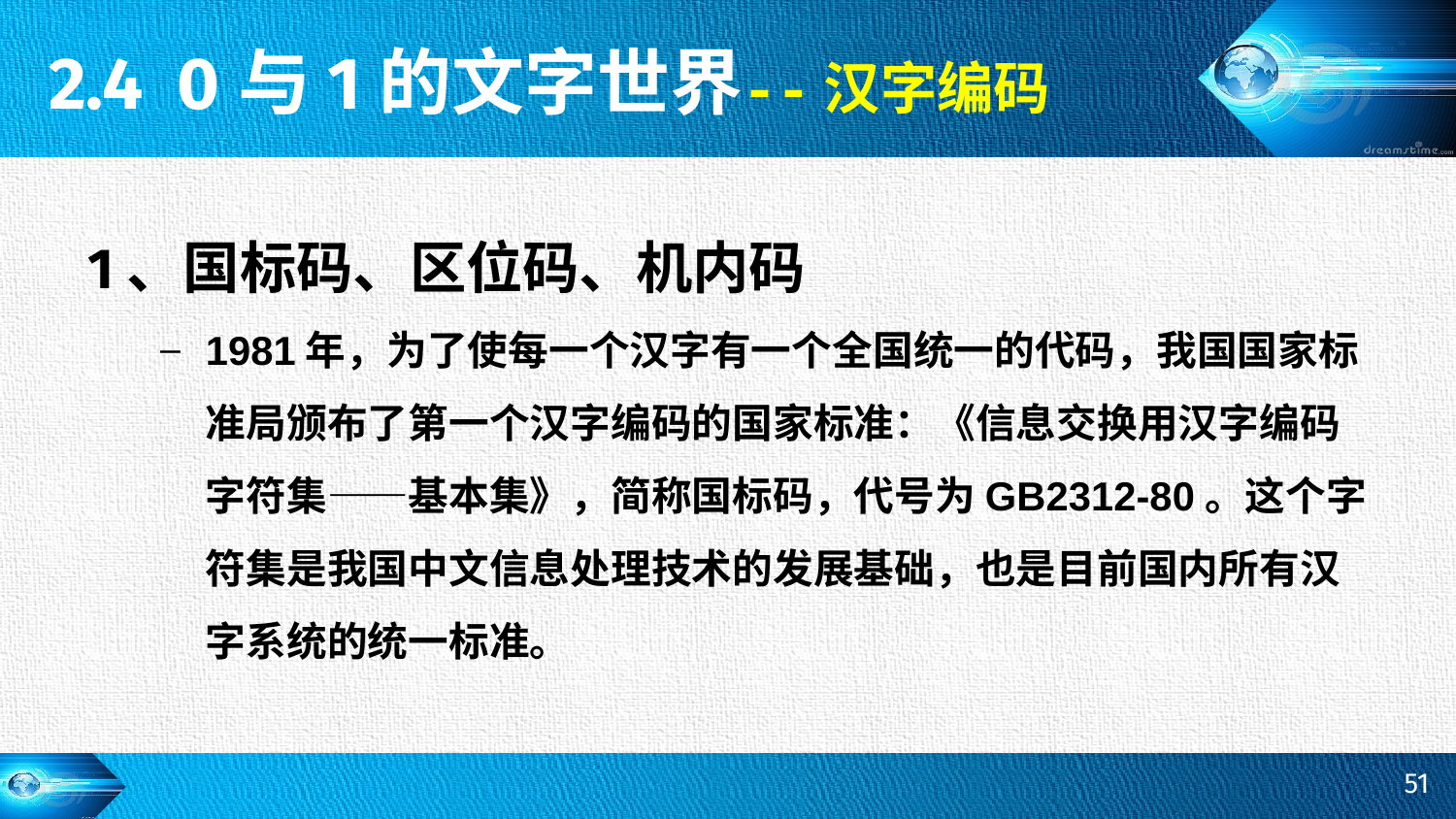

2.4  0与1的文字世界
--汉字编码
1、国标码、区位码、机内码
1981年，为了使每一个汉字有一个全国统一的代码，我国国家标准局颁布了第一个汉字编码的国家标准：《信息交换用汉字编码字符集——基本集》，简称国标码，代号为GB2312-80。这个字符集是我国中文信息处理技术的发展基础，也是目前国内所有汉字系统的统一标准。
51